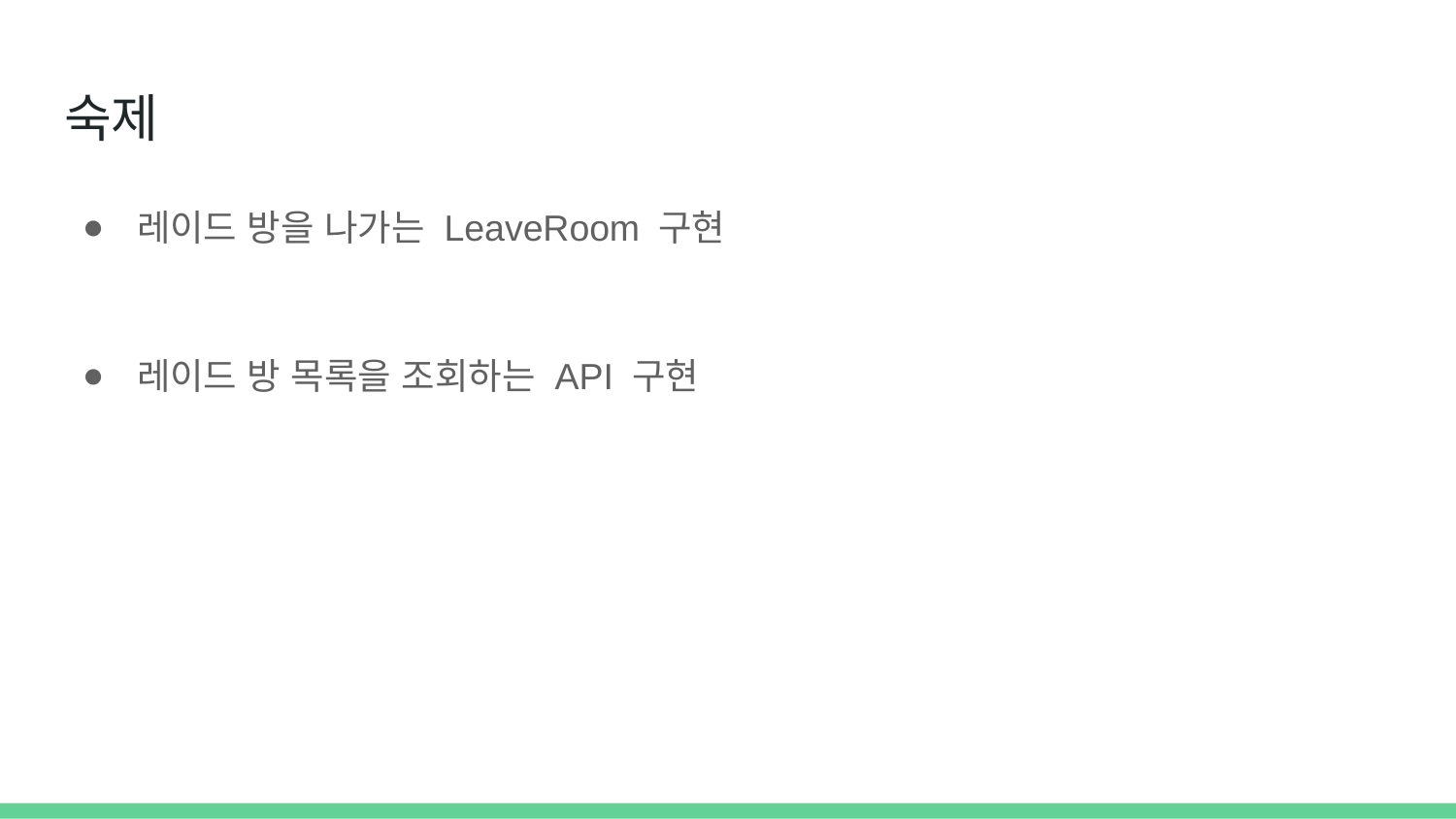

# 숙제
레이드 방을 나가는 LeaveRoom 구현

레이드 방 목록을 조회하는 API 구현